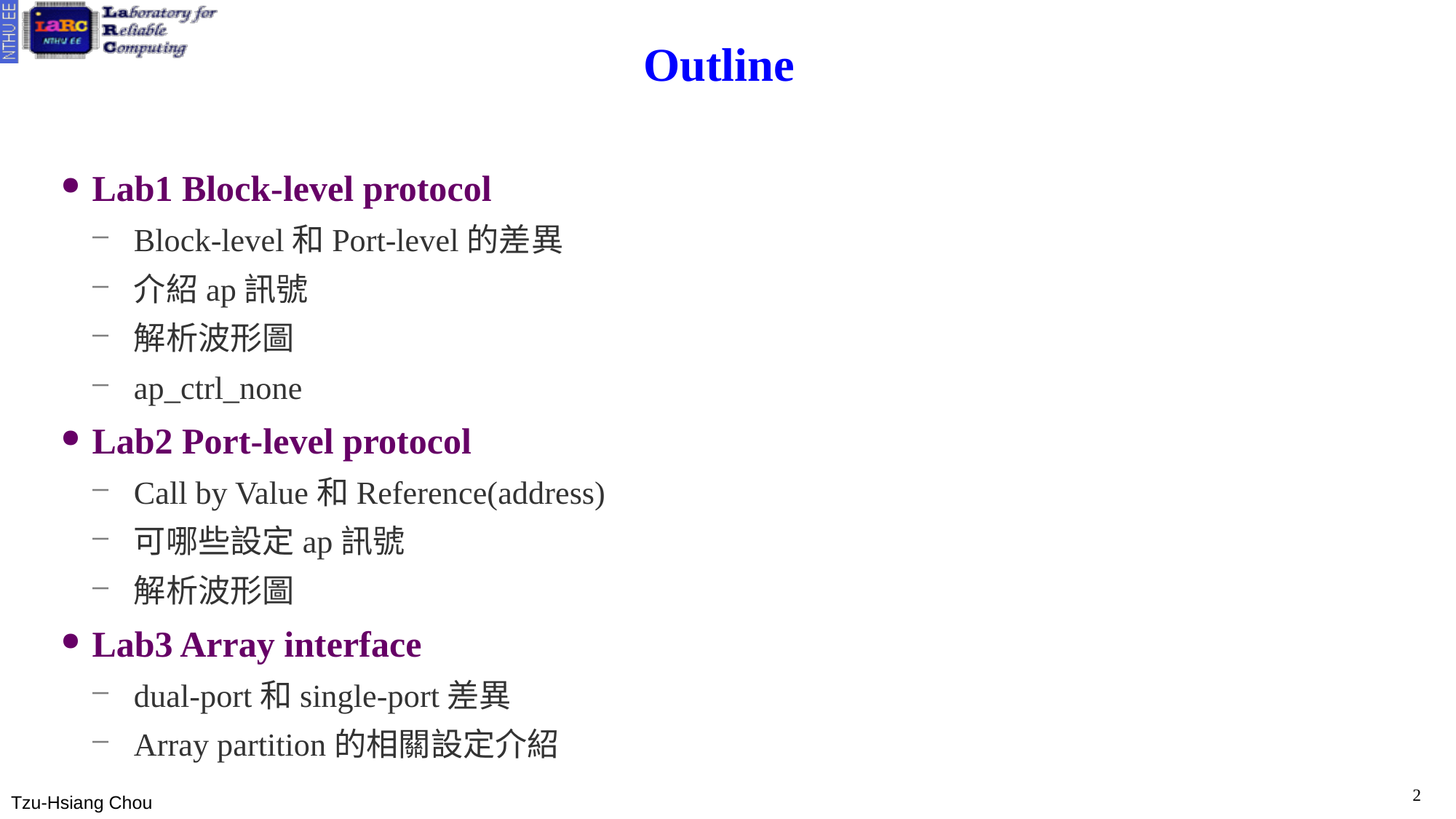

# Outline
Lab1 Block-level protocol
Block-level和Port-level的差異
介紹ap訊號
解析波形圖
ap_ctrl_none
Lab2 Port-level protocol
Call by Value和Reference(address)
可哪些設定ap訊號
解析波形圖
Lab3 Array interface
dual-port和single-port差異
Array partition的相關設定介紹
2